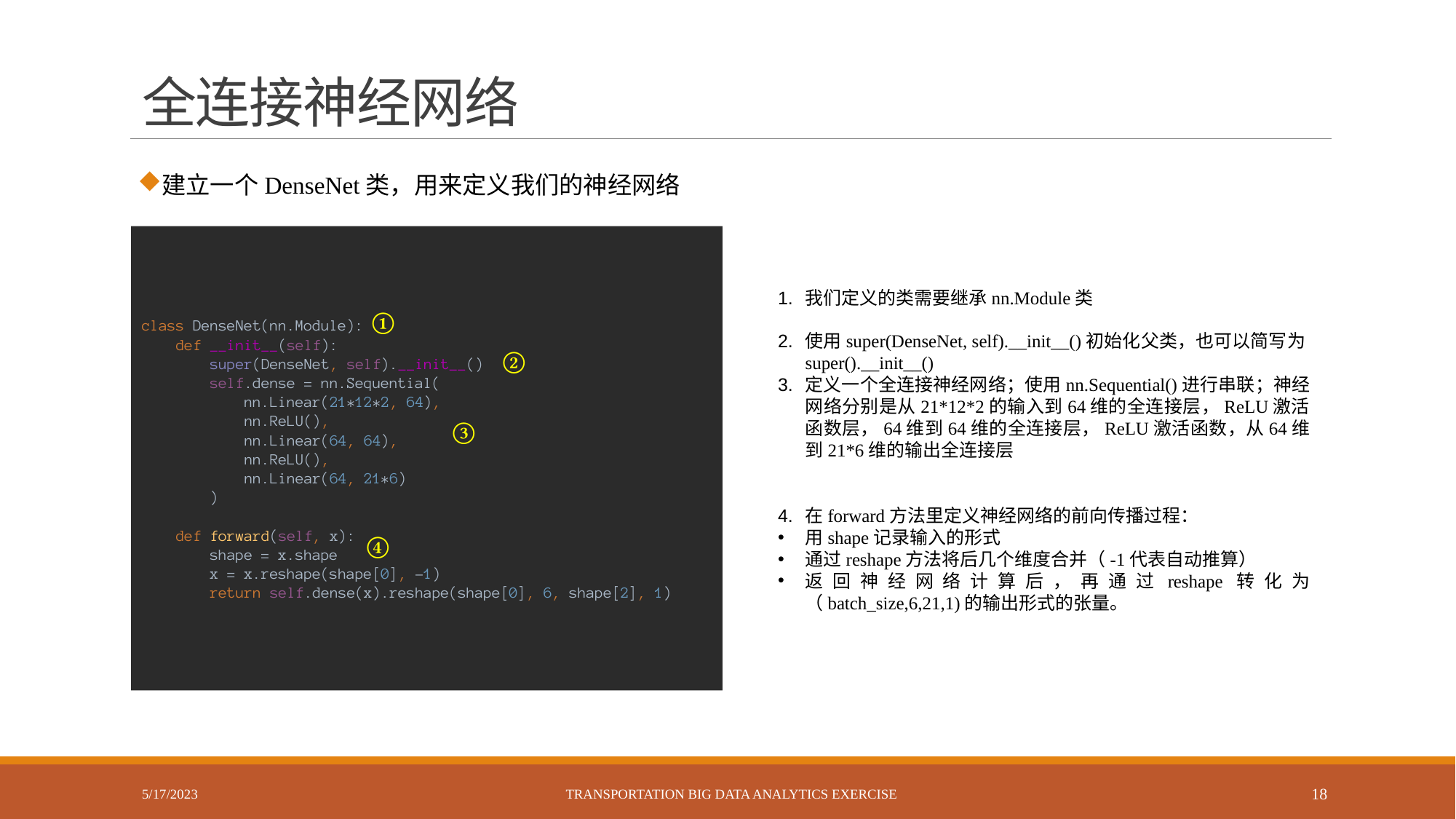

# 全连接神经网络
建立一个DenseNet类，用来定义我们的神经网络
class DenseNet(nn.Module):
    def __init__(self):
        super(DenseNet, self).__init__()
        self.dense = nn.Sequential(
            nn.Linear(21*12*2, 64),
            nn.ReLU(),
            nn.Linear(64, 64),
            nn.ReLU(),
            nn.Linear(64, 21*6)
        )
    def forward(self, x):
        shape = x.shape
        x = x.reshape(shape[0], -1)
        return self.dense(x).reshape(shape[0], 6, shape[2], 1)
我们定义的类需要继承nn.Module类

使用super(DenseNet, self).__init__()初始化父类，也可以简写为super().__init__()
定义一个全连接神经网络；使用nn.Sequential()进行串联；神经网络分别是从21*12*2的输入到64维的全连接层，ReLU激活函数层，64维到64维的全连接层，ReLU激活函数，从64维到21*6维的输出全连接层

在forward方法里定义神经网络的前向传播过程：
用shape记录输入的形式
通过reshape方法将后几个维度合并（-1代表自动推算）
返回神经网络计算后，再通过reshape转化为（batch_size,6,21,1)的输出形式的张量。
①
②
③
④
5/17/2023
Transportation Big Data Analytics exercise
18